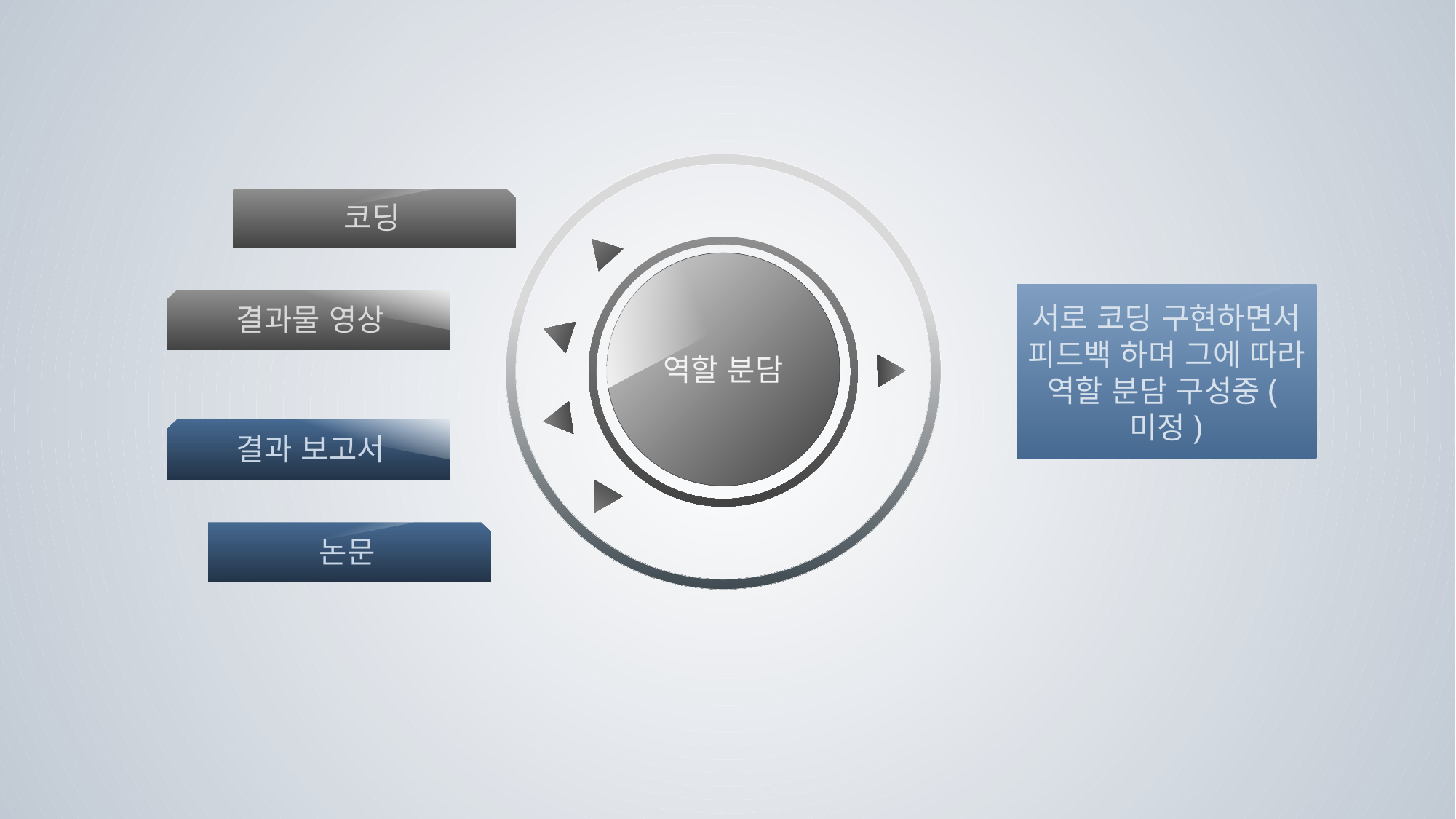

역할 분담

코딩

서로 코딩 구현하면서 피드백 하며 그에 따라 역할 분담 구성중(미정)

결과물 영상

결과 보고서

논문